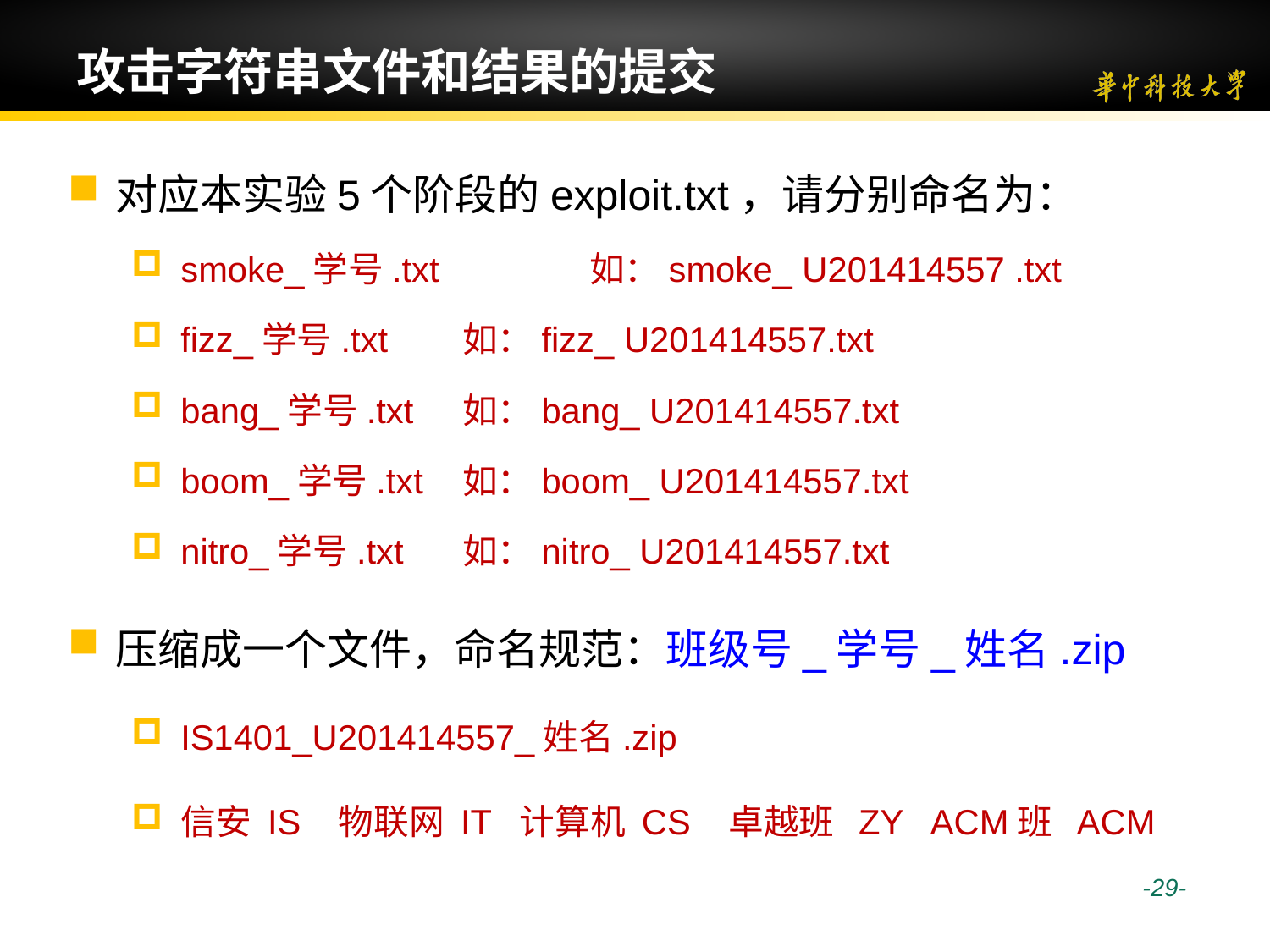

# 攻击字符串文件和结果的提交
对应本实验5个阶段的exploit.txt，请分别命名为：
smoke_学号.txt	  如：smoke_ U201414557 .txt
fizz_学号.txt	  如：fizz_ U201414557.txt
bang_学号.txt	  如：bang_ U201414557.txt
boom_学号.txt	  如：boom_ U201414557.txt
nitro_学号.txt	  如：nitro_ U201414557.txt
压缩成一个文件，命名规范：班级号_学号_姓名.zip
IS1401_U201414557_姓名.zip
信安 IS   物联网 IT  计算机 CS   卓越班  ZY   ACM班  ACM

 -29-